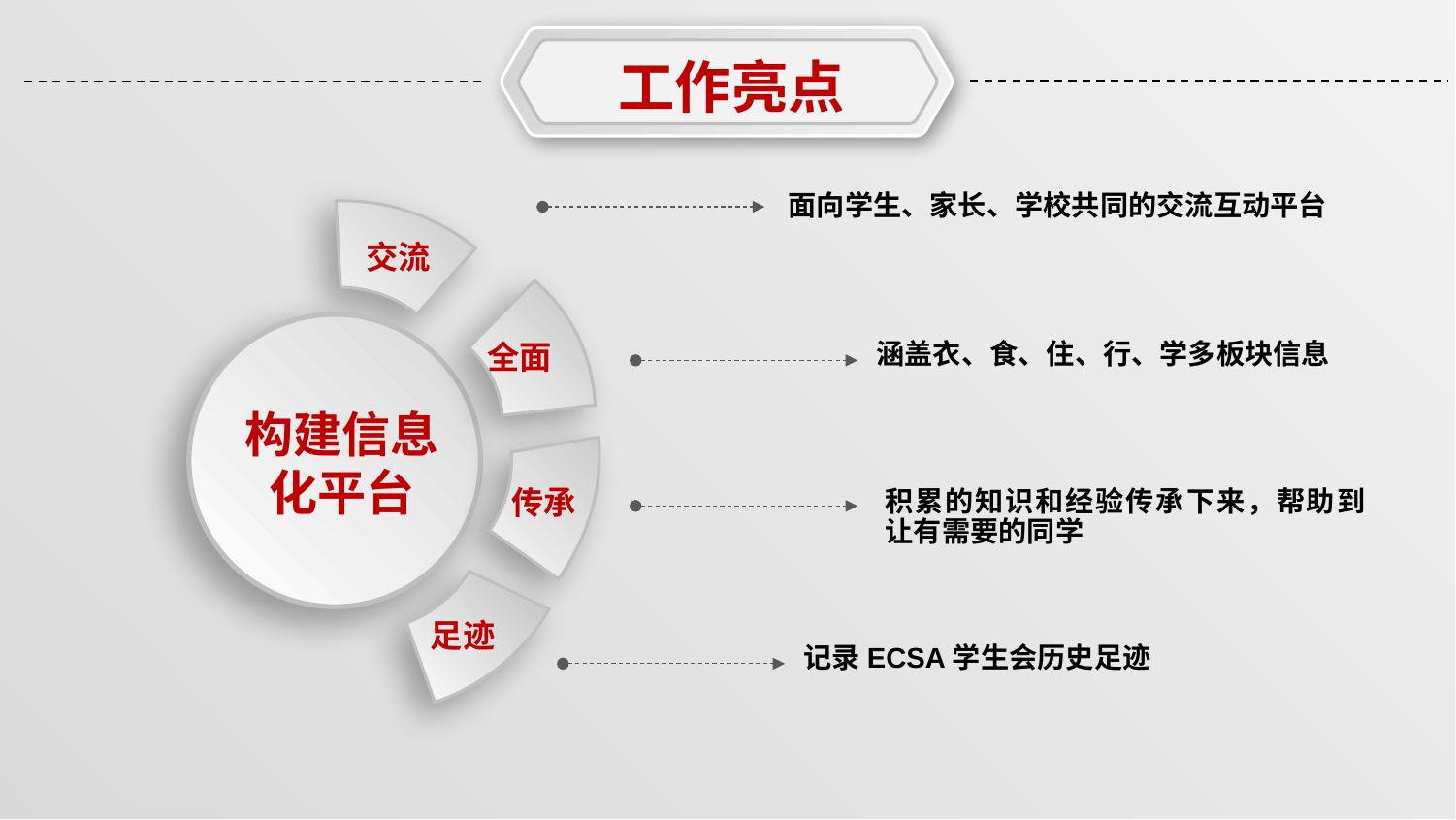

工作亮点

面向学生、家长、学校共同的交流互动平台
交流

全面
涵盖衣、食、住、行、学多板块信息
构建信息
化平台

传承
积累的知识和经验传承下来，帮助到让有需要的同学

足迹
记录ECSA学生会历史足迹